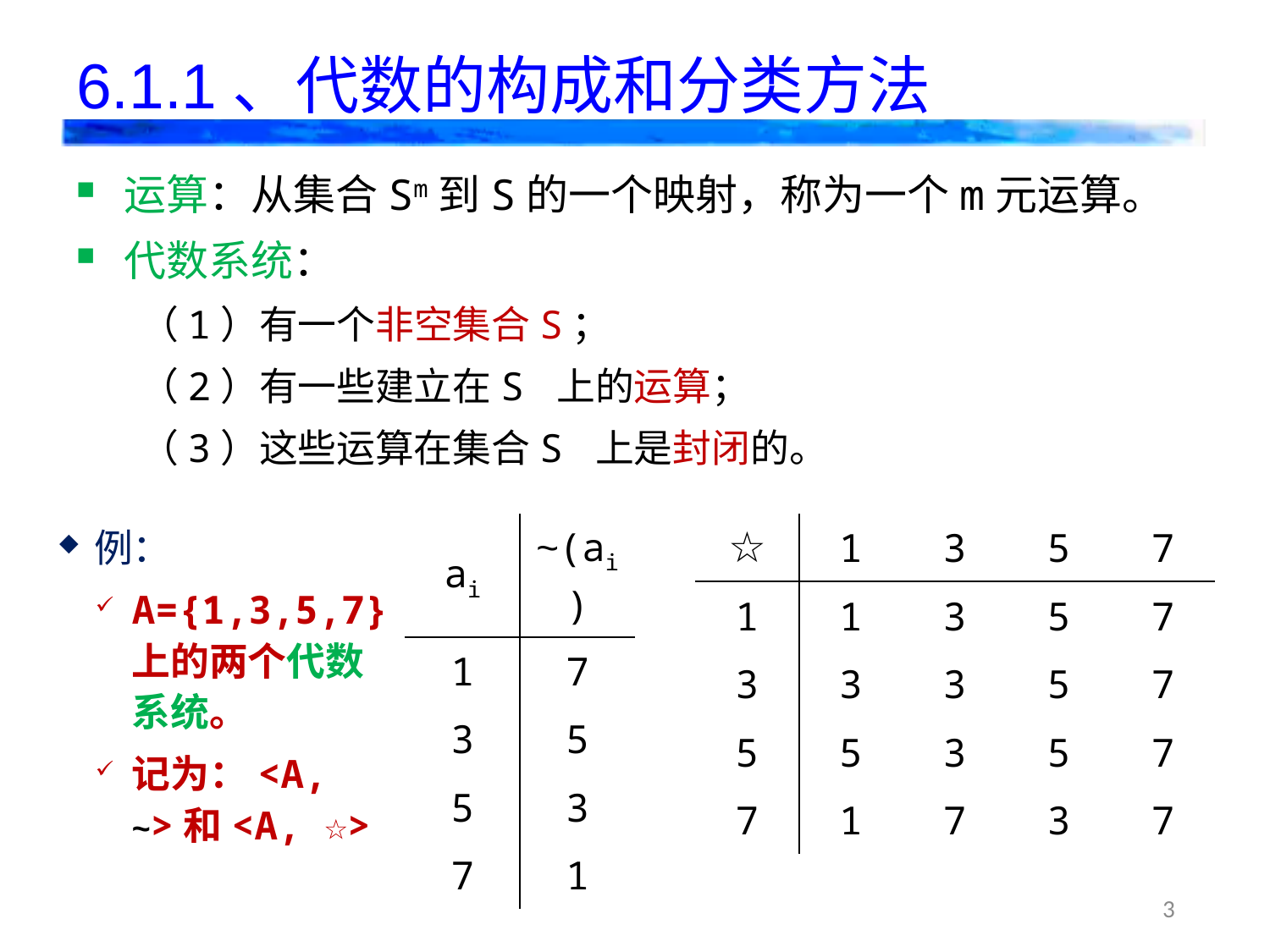

# 6.1.1、代数的构成和分类方法
运算：从集合Sm到S的一个映射，称为一个m元运算。
代数系统：
（1）有一个非空集合S；
（2）有一些建立在S 上的运算；
（3）这些运算在集合S 上是封闭的。
| ai | ~(ai) |
| --- | --- |
| 1 | 7 |
| 3 | 5 |
| 5 | 3 |
| 7 | 1 |
| ☆ | 1 | 3 | 5 | 7 |
| --- | --- | --- | --- | --- |
| 1 | 1 | 3 | 5 | 7 |
| 3 | 3 | 3 | 5 | 7 |
| 5 | 5 | 3 | 5 | 7 |
| 7 | 1 | 7 | 3 | 7 |
例：
A={1,3,5,7}上的两个代数系统。
记为：<A, ~>和<A, ☆>
3